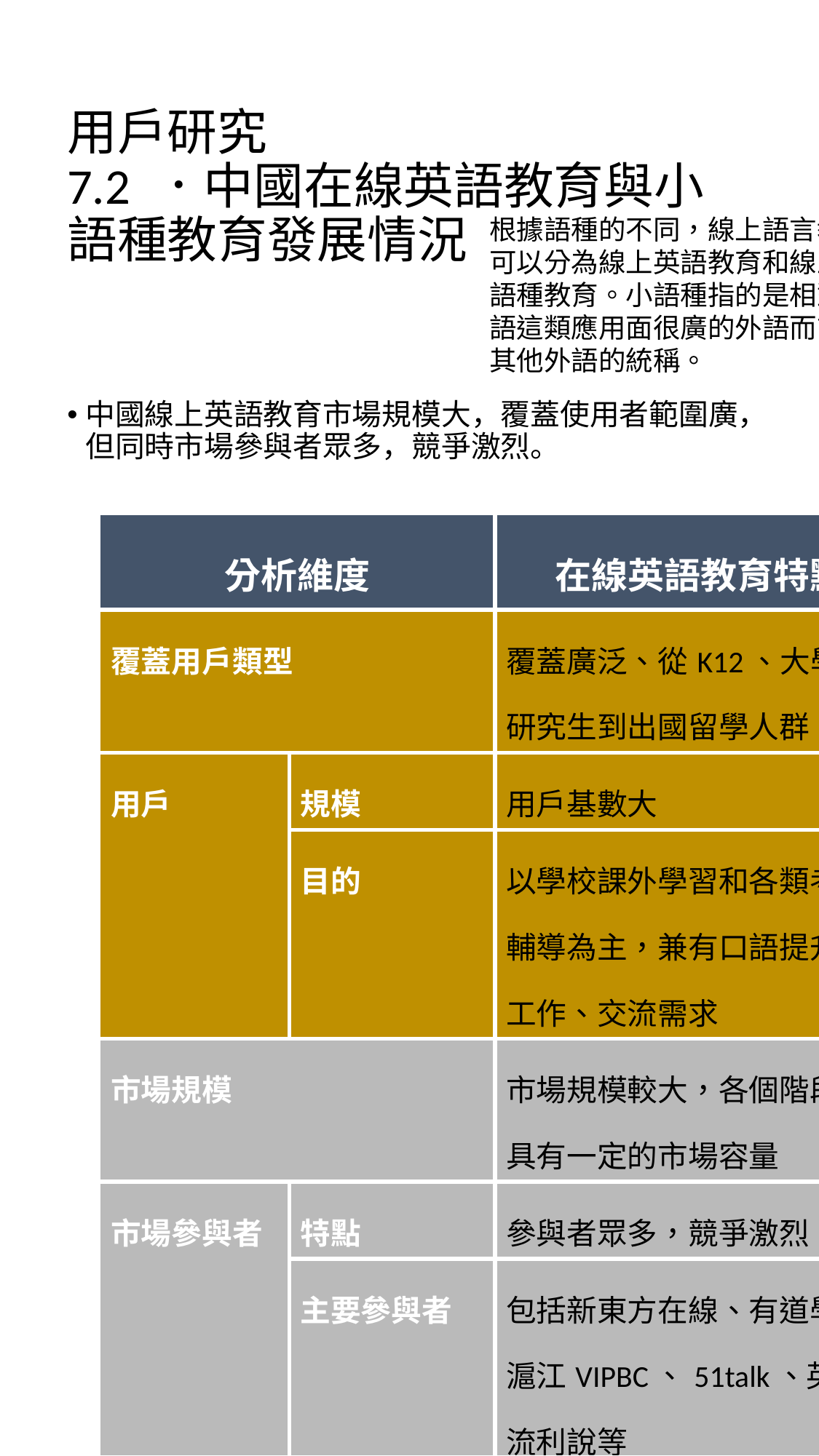

# 用戶研究 7.2 ．中國在線英語教育與小語種教育發展情況
根據語種的不同，線上語言教育可以分為線上英語教育和線上小語種教育。小語種指的是相對英語這類應用面很廣的外語而言的其他外語的統稱。

中國線上英語教育市場規模大，覆蓋使用者範圍廣，但同時市場參與者眾多，競爭激烈。

| 分析維度 |  | 在線英語教育特點 |
| --- | --- | --- |
| 覆蓋用戶類型 |  | 覆蓋廣泛、從K12、大學生、研究生到出國留學人群 |
| 用戶 | 規模 | 用戶基數大 |
|  | 目的 | 以學校課外學習和各類考試輔導為主，兼有口語提升等工作、交流需求 |
| 市場規模 |  | 市場規模較大，各個階段均具有一定的市場容量 |
| 市場參與者 | 特點 | 參與者眾多，競爭激烈 |
|  | 主要參與者 | 包括新東方在線、有道學堂、滬江VIPBC、51talk、英語流利說等 |
| 市場增速情況 |  | 平穩增長 |